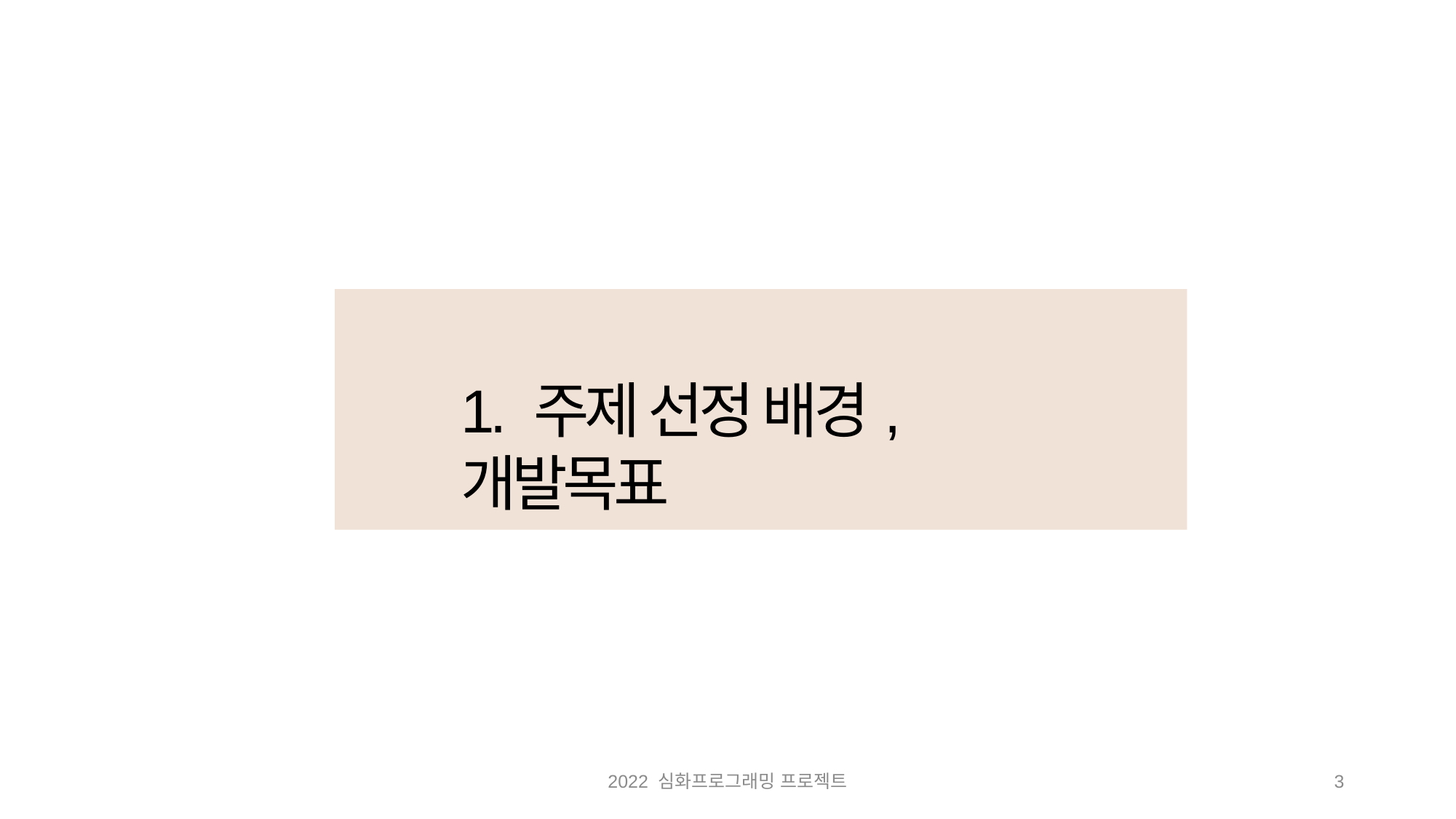

1. 주제 선정 배경, 개발목표

2022 심화프로그래밍 프로젝트
3